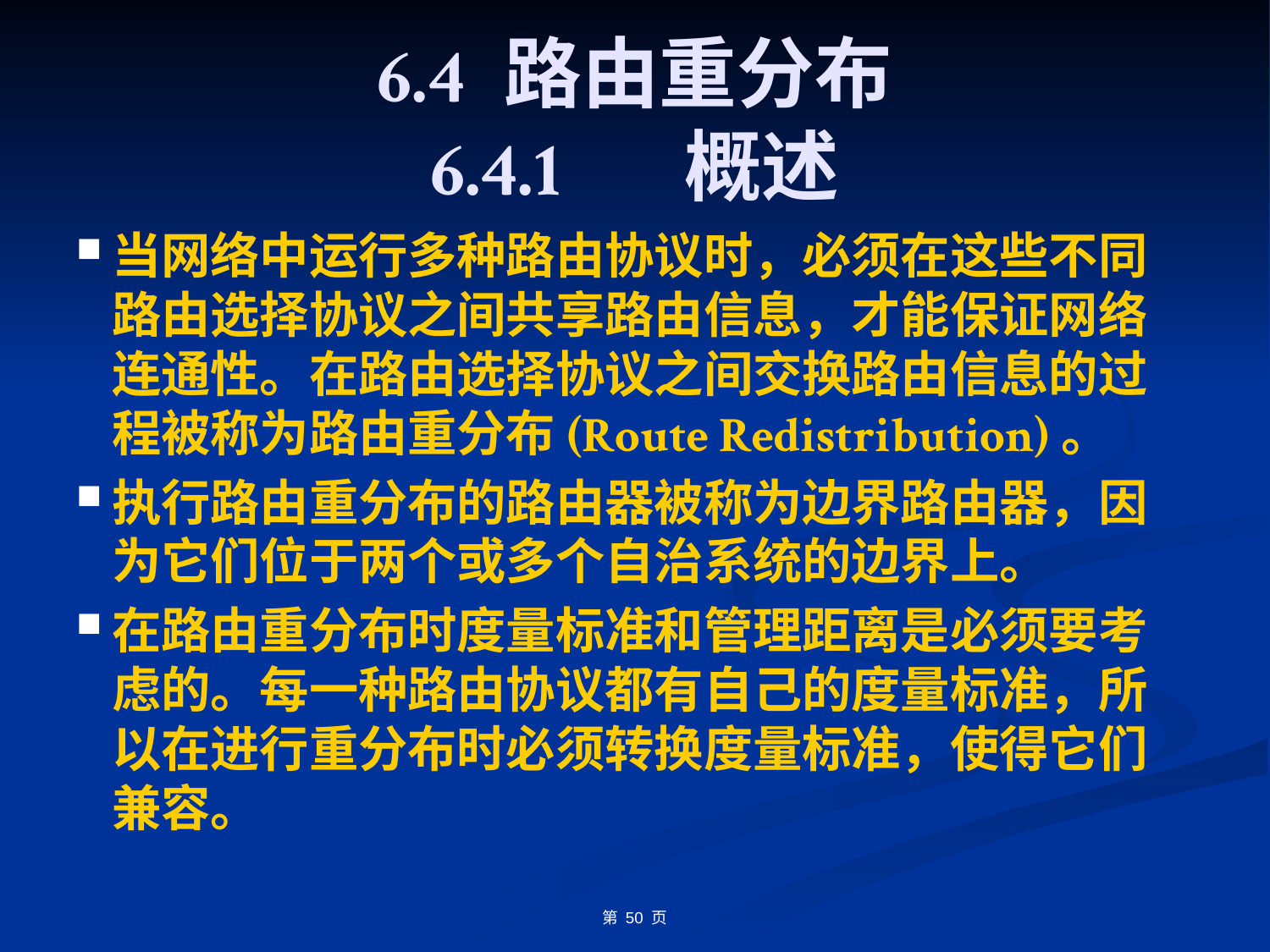

# 6.4	路由重分布 6.4.1	概述
当网络中运行多种路由协议时，必须在这些不同路由选择协议之间共享路由信息，才能保证网络连通性。在路由选择协议之间交换路由信息的过程被称为路由重分布(Route Redistribution)。
执行路由重分布的路由器被称为边界路由器，因为它们位于两个或多个自治系统的边界上。
在路由重分布时度量标准和管理距离是必须要考虑的。每一种路由协议都有自己的度量标准，所以在进行重分布时必须转换度量标准，使得它们兼容。
第 50 页